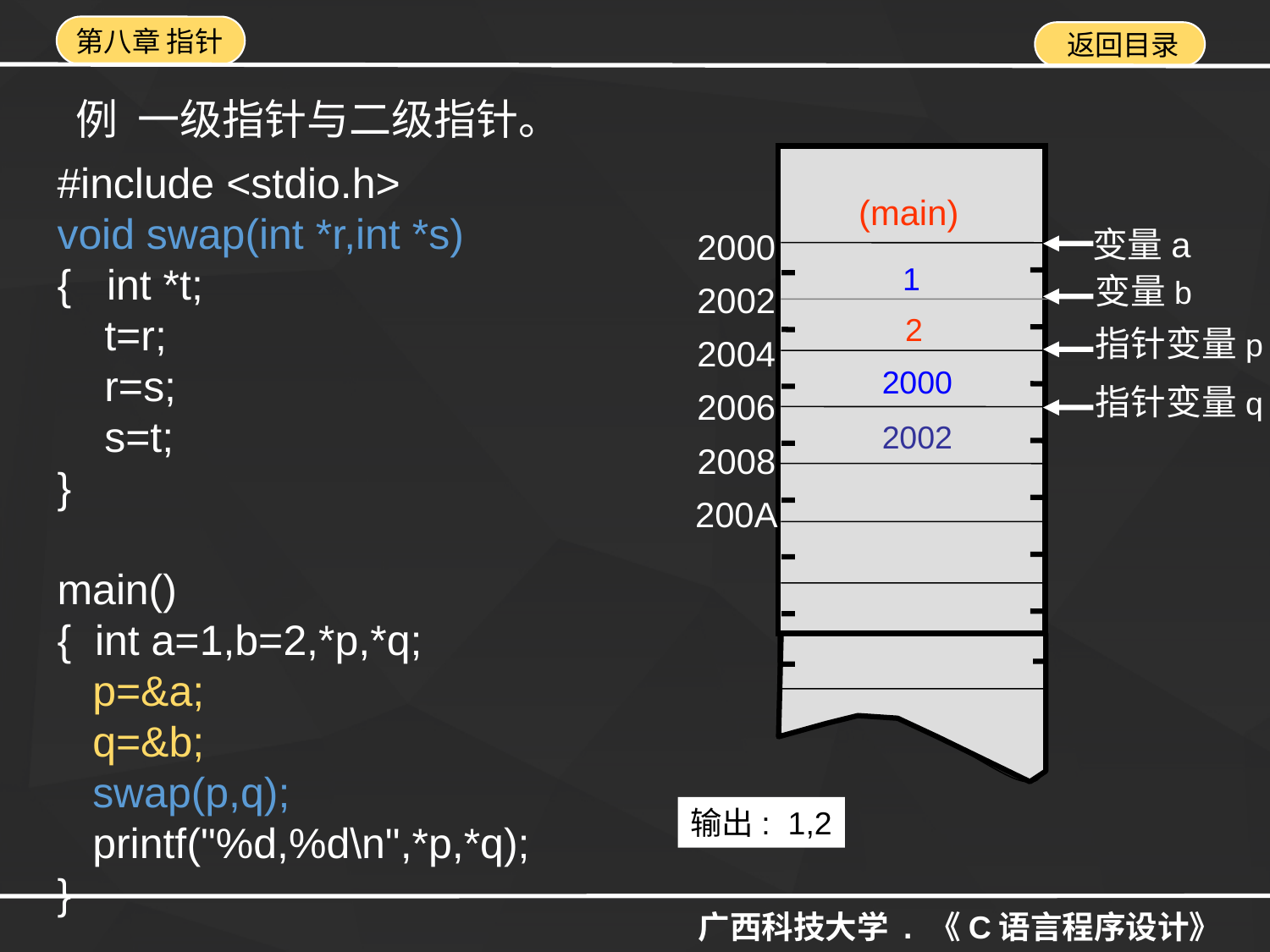

例  一级指针与二级指针。
#include <stdio.h>
void swap(int *r,int *s)
{   int *t;
    t=r;
    r=s;
    s=t;
}

main()
{  int a=1,b=2,*p,*q;
   p=&a;
   q=&b;
   swap(p,q);
   printf("%d,%d\n",*p,*q);
}

(main)
变量a

2000
2002
2004
2006
2008
200A

1
  变量b

2

  指针变量p

2000

  指针变量q

2002

输出:  1,2